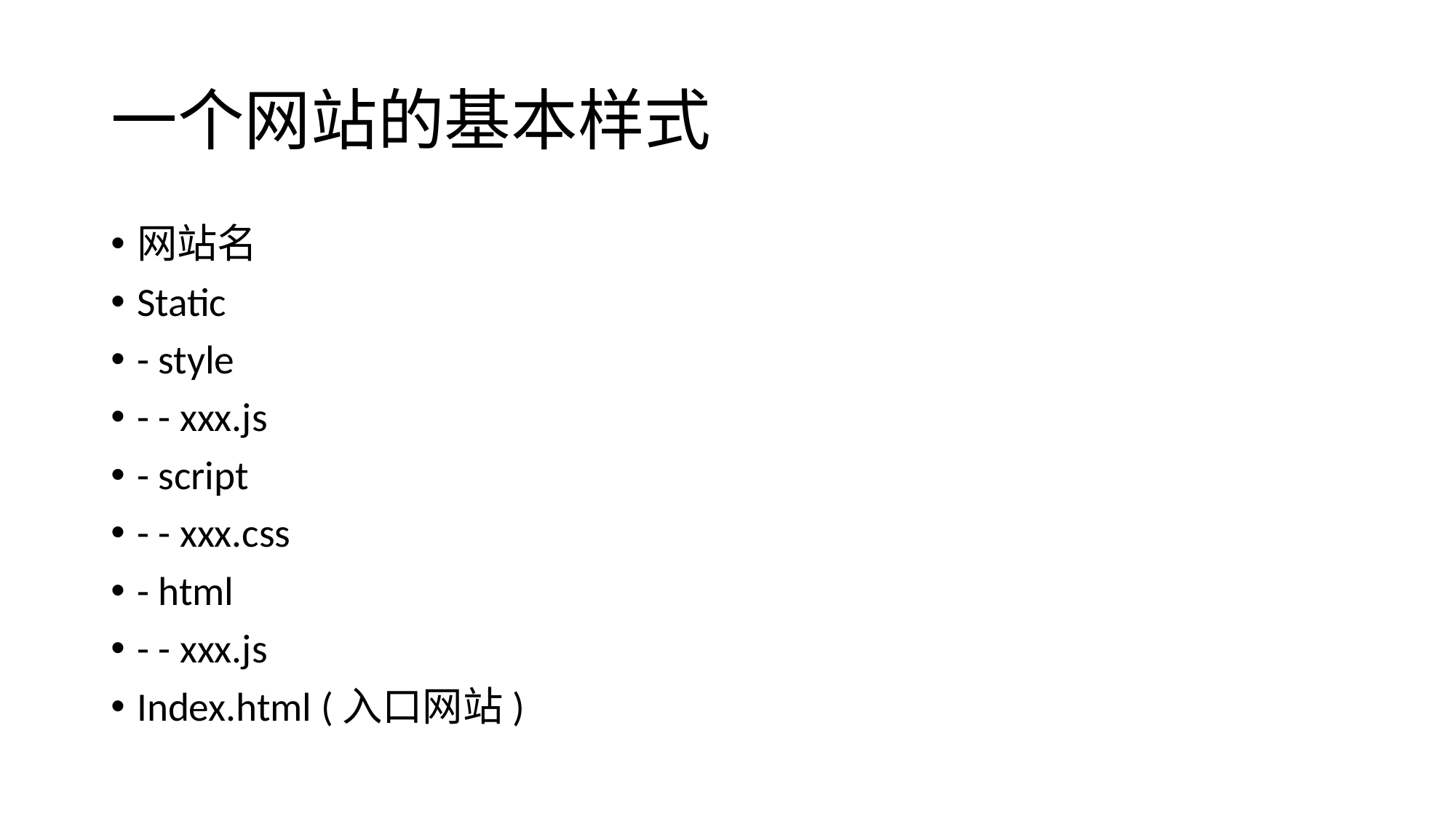

# 一个网站的基本样式
网站名
Static
- style
- - xxx.js
- script
- - xxx.css
- html
- - xxx.js
Index.html (入口网站)